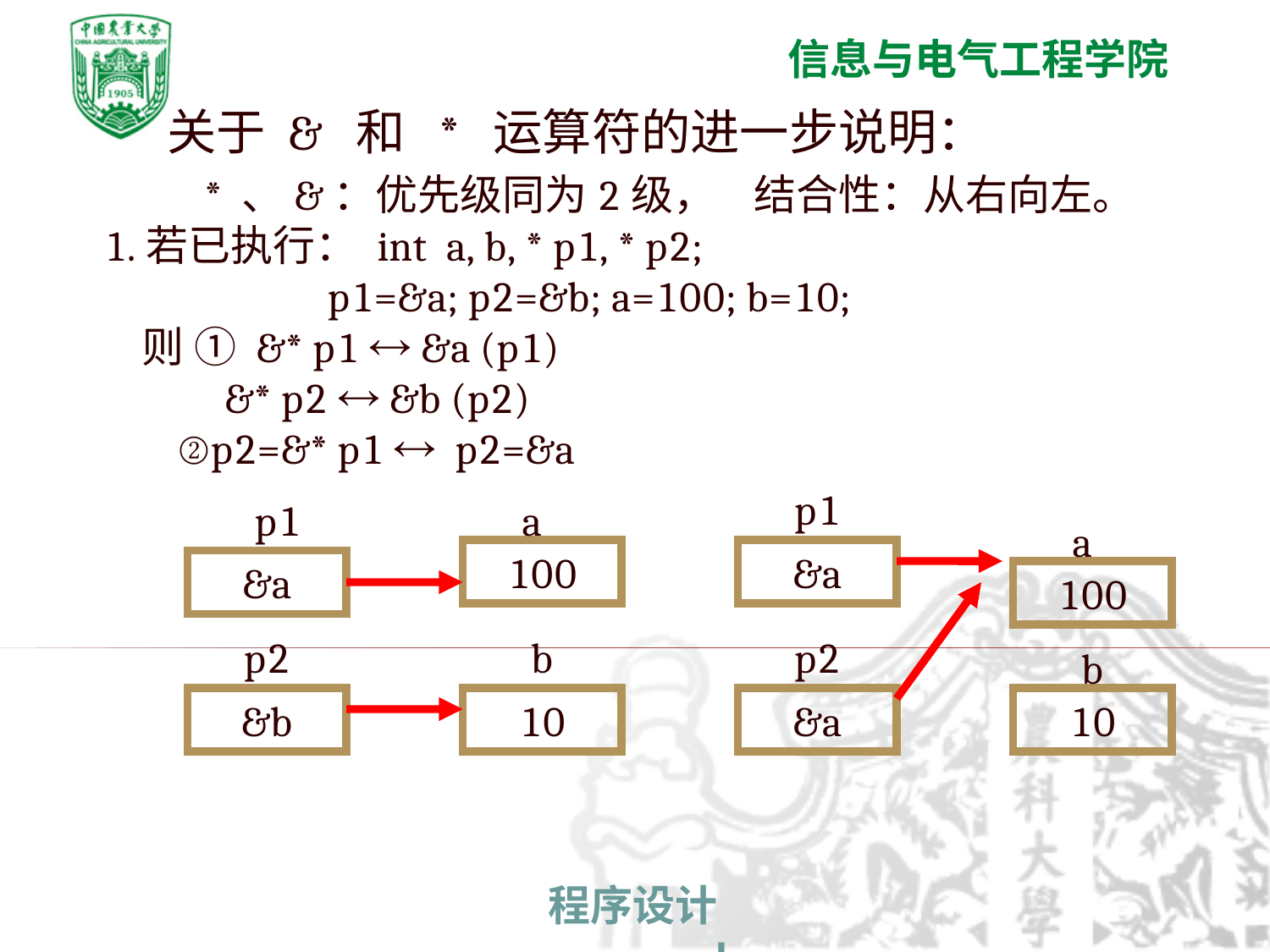

关于 &  和  *  运算符的进一步说明：
    * 、&：优先级同为2级，    结合性：从右向左。
1.若已执行： int  a, b, * p1, * p2;
                        p1=&a; p2=&b; a=100; b=10;
   则 ① &* p1 ↔ &a (p1)
             &* p2 ↔ &b (p2)
        ②p2=&* p1 ↔  p2=&a
p1
&a
p2
&a
a
100
b
10

p1
&a
p2
&b
a
100
b
10